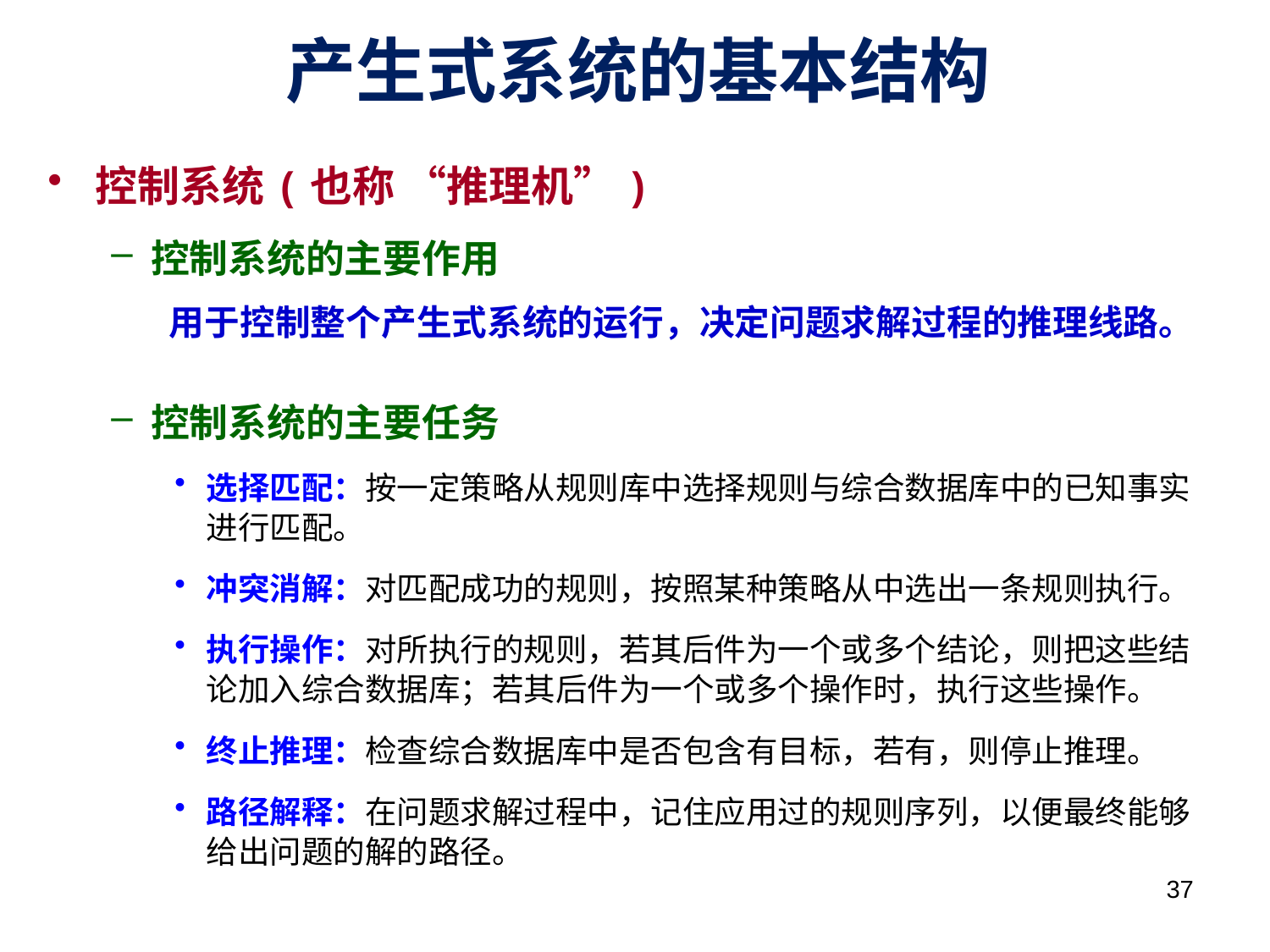

# 产生式系统的基本结构
控制系统(也称 “推理机”)
控制系统的主要作用
       用于控制整个产生式系统的运行，决定问题求解过程的推理线路。
控制系统的主要任务
选择匹配：按一定策略从规则库中选择规则与综合数据库中的已知事实进行匹配。
冲突消解：对匹配成功的规则，按照某种策略从中选出一条规则执行。
执行操作：对所执行的规则，若其后件为一个或多个结论，则把这些结论加入综合数据库；若其后件为一个或多个操作时，执行这些操作。
终止推理：检查综合数据库中是否包含有目标，若有，则停止推理。
路径解释：在问题求解过程中，记住应用过的规则序列，以便最终能够给出问题的解的路径。
37